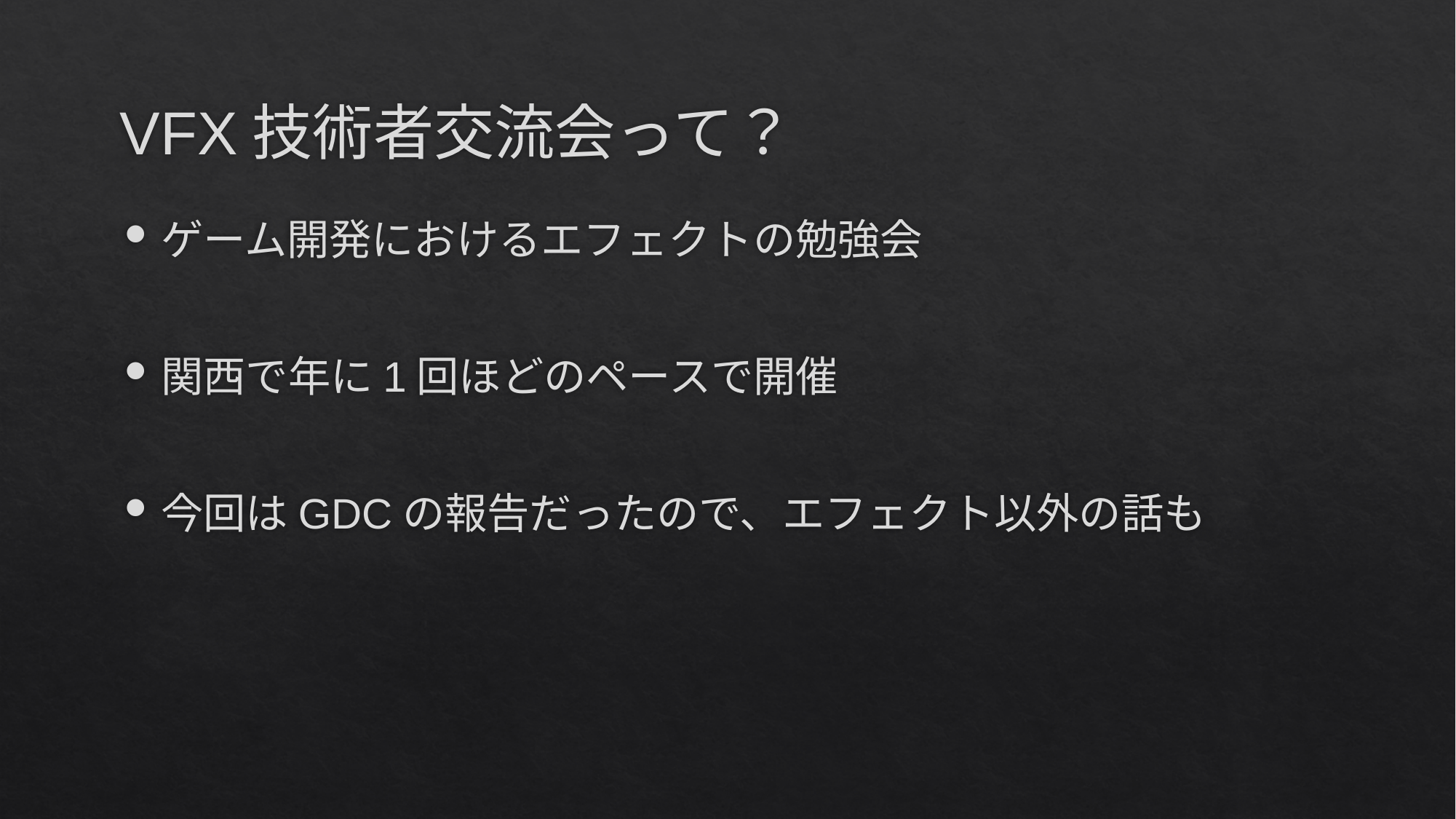

# VFX技術者交流会って？
ゲーム開発におけるエフェクトの勉強会

関西で年に1回ほどのペースで開催

今回はGDCの報告だったので、エフェクト以外の話も